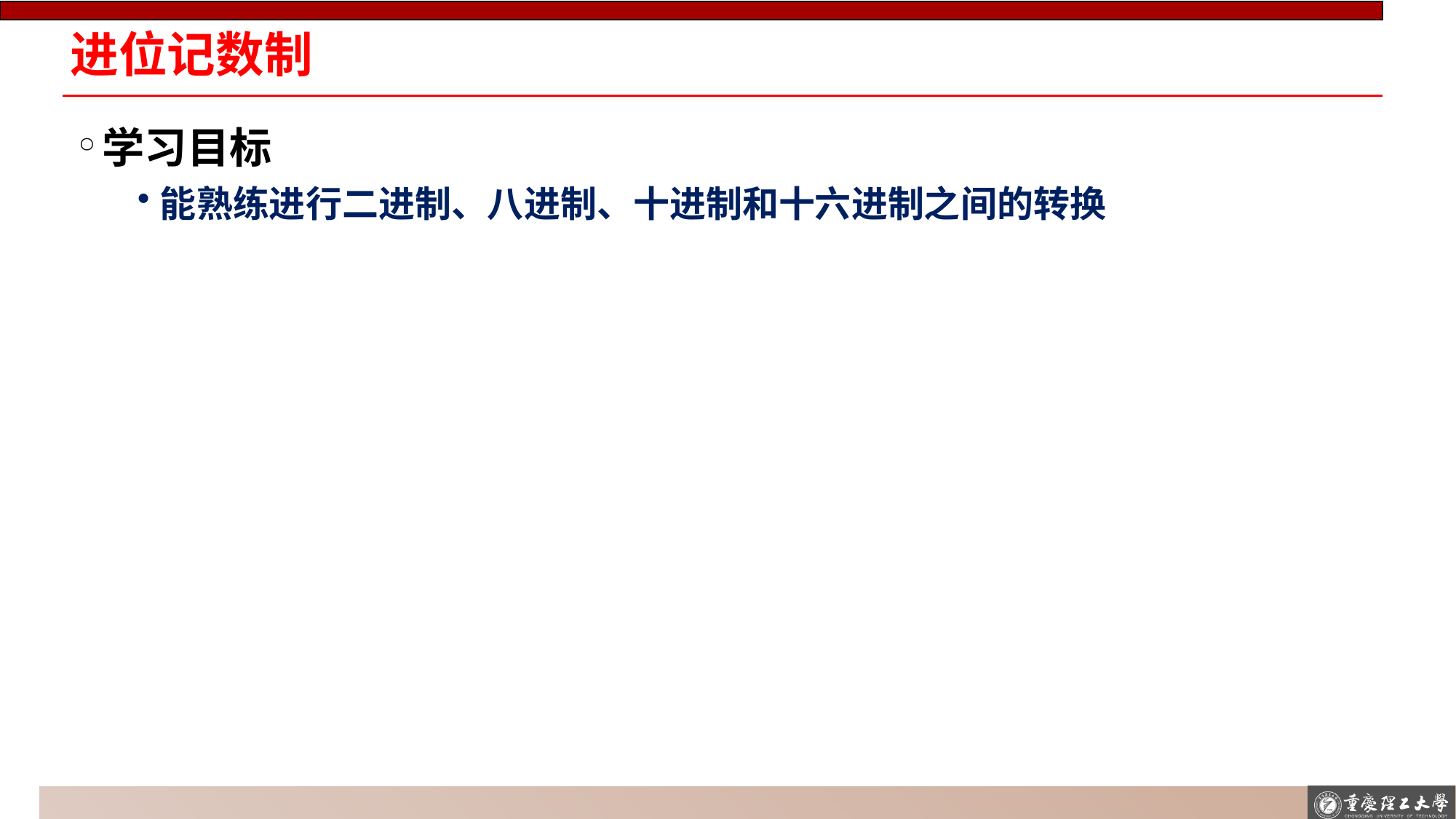

# 进位记数制
学习目标
能熟练进行二进制、八进制、十进制和十六进制之间的转换